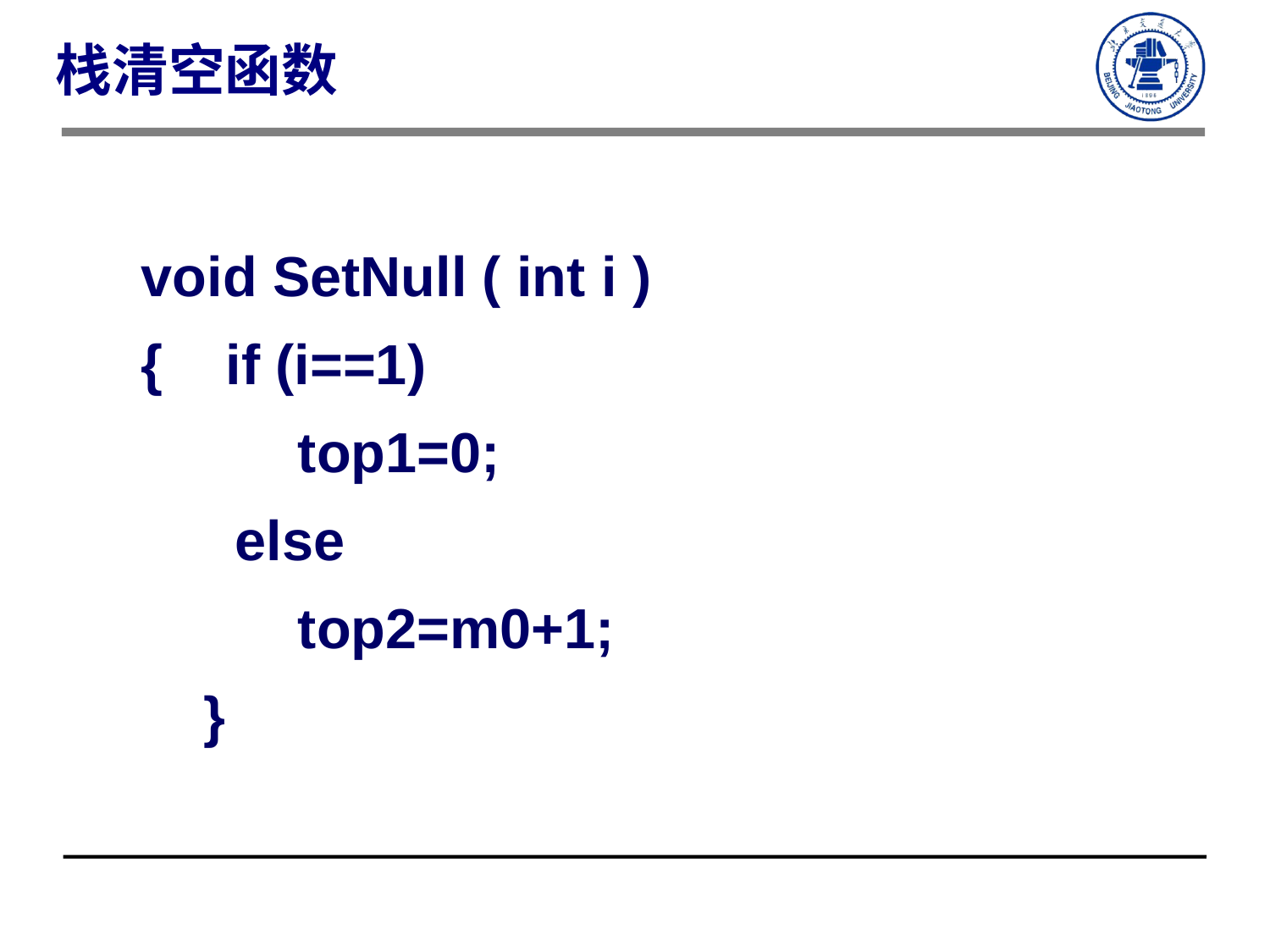

栈清空函数
void SetNull ( int i )
{    if (i==1)
          top1=0;
      else
          top2=m0+1;
    }